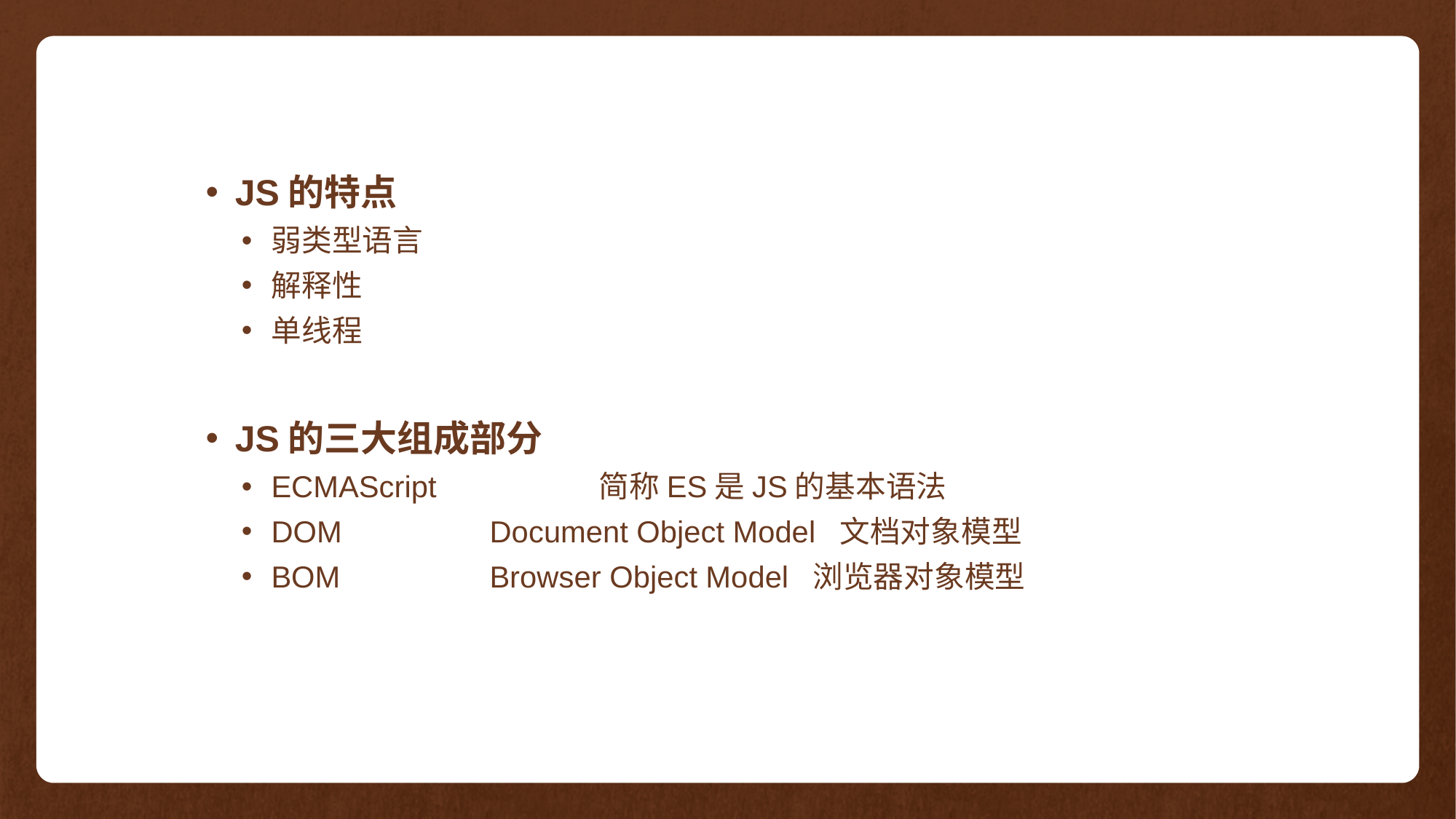

JS的特点
弱类型语言
解释性
单线程

JS的三大组成部分
ECMAScript		简称ES是JS的基本语法
DOM		Document Object Model  文档对象模型
BOM		Browser Object Model  浏览器对象模型